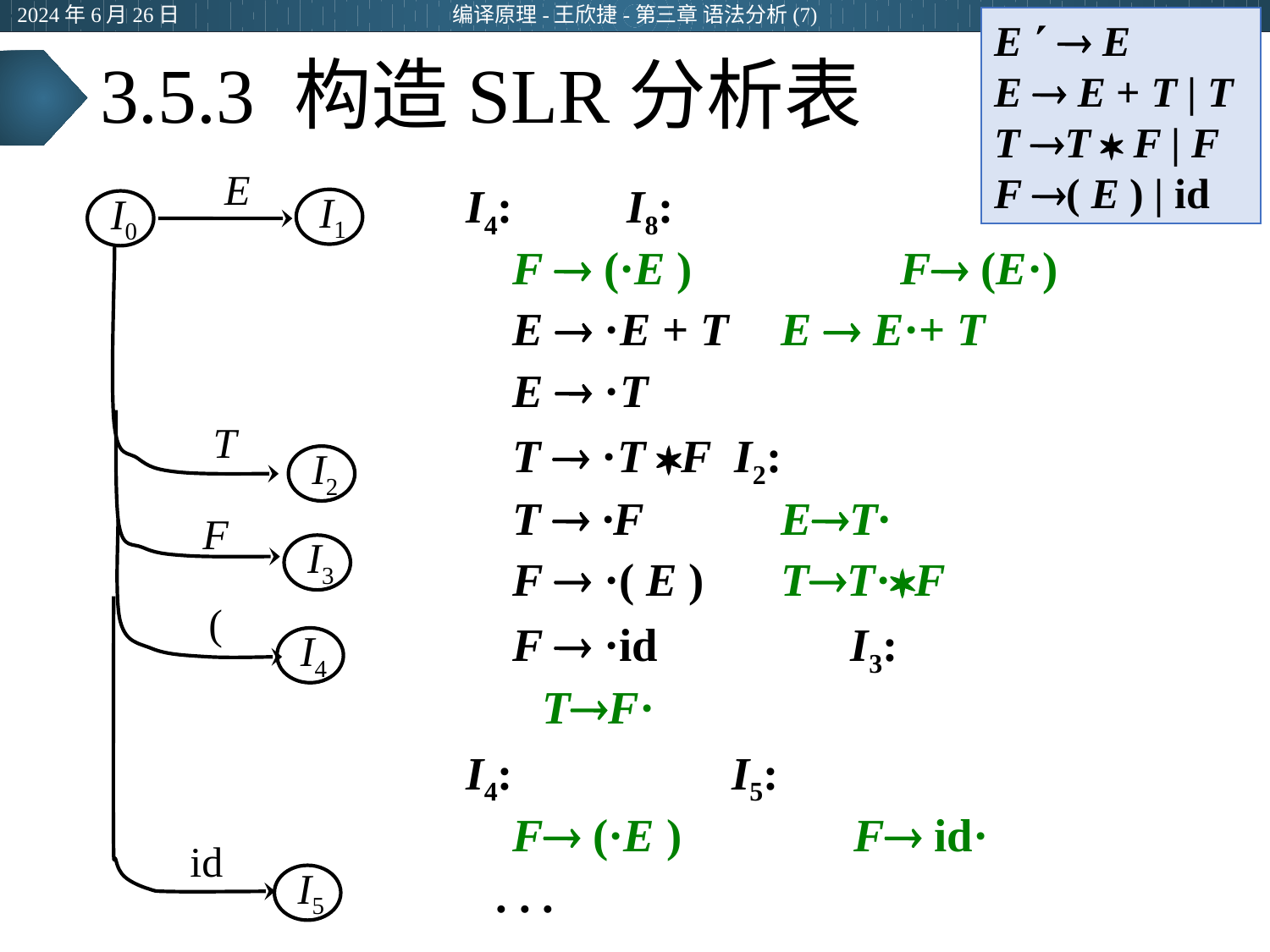

2024年6月26日
编译原理-王欣捷-第三章 语法分析(7)
40
E ′ → E
E → E + T | T
T →T ∗ F | F
F →( E ) | id
# 3.5.3 构造SLR分析表
E
I1
I0

T
I2
F

I3

(
I4
id
I5
I4:			 I8:
    F → (·E )	    	    F→ (E·)
    E → ·E + T	    E → E·+ T
    E → ·T
    T → ·T ∗F 	I2:
    T → ·F		    E→T·
    F → ·( E )	    T→T·∗F
    F → ·id 	          I3:
				    T→F·
I4: 		          I5:
    F→ (·E ) 	    	F→ id·
	. . .